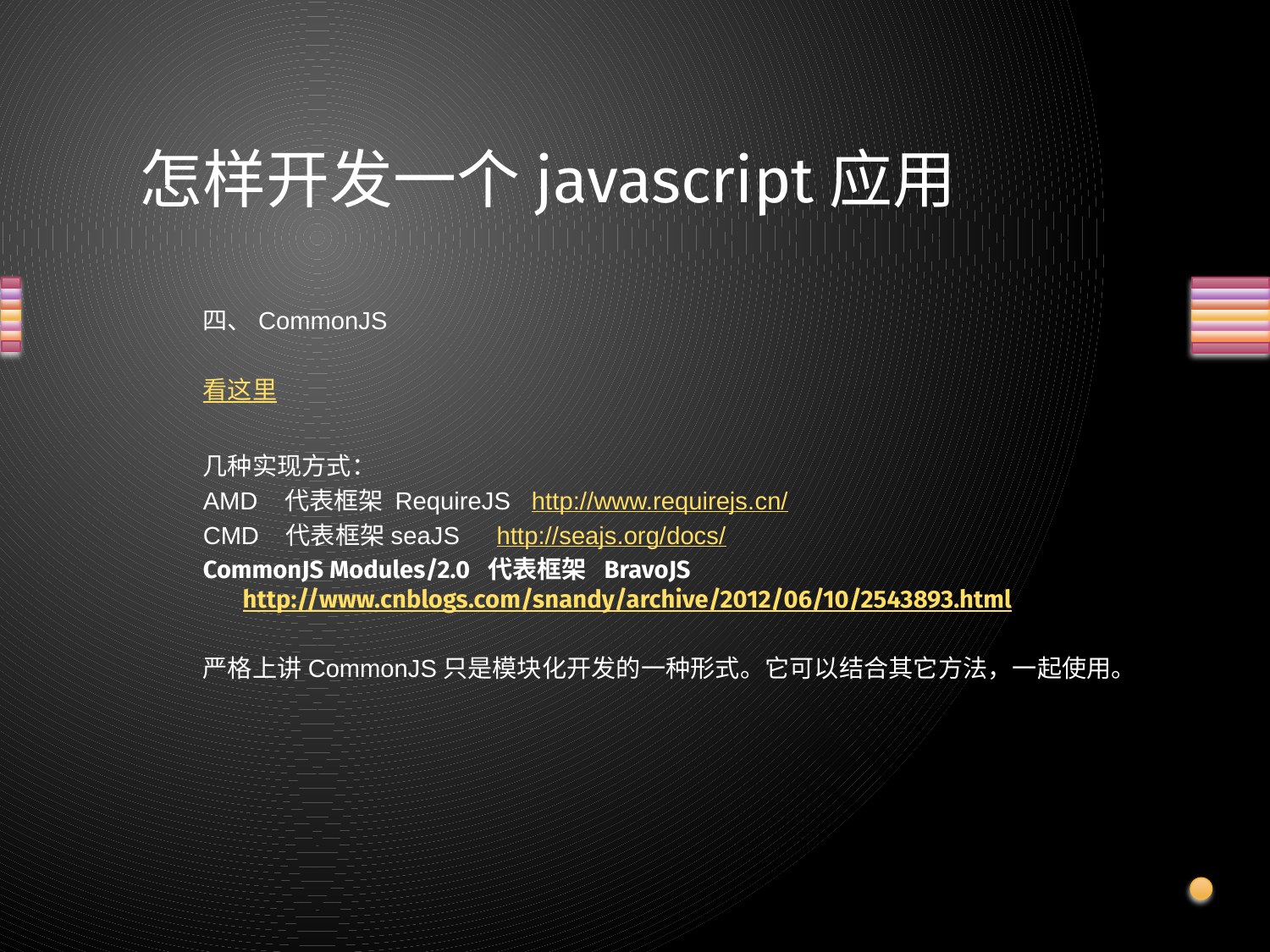

# 怎样开发一个javascript应用

四、CommonJS

看这里

几种实现方式：
AMD   代表框架 RequireJS   http://www.requirejs.cn/
CMD   代表框架seaJS	http://seajs.org/docs/
CommonJS Modules/2.0  代表框架  BravoJS http://www.cnblogs.com/snandy/archive/2012/06/10/2543893.html

严格上讲CommonJS只是模块化开发的一种形式。它可以结合其它方法，一起使用。